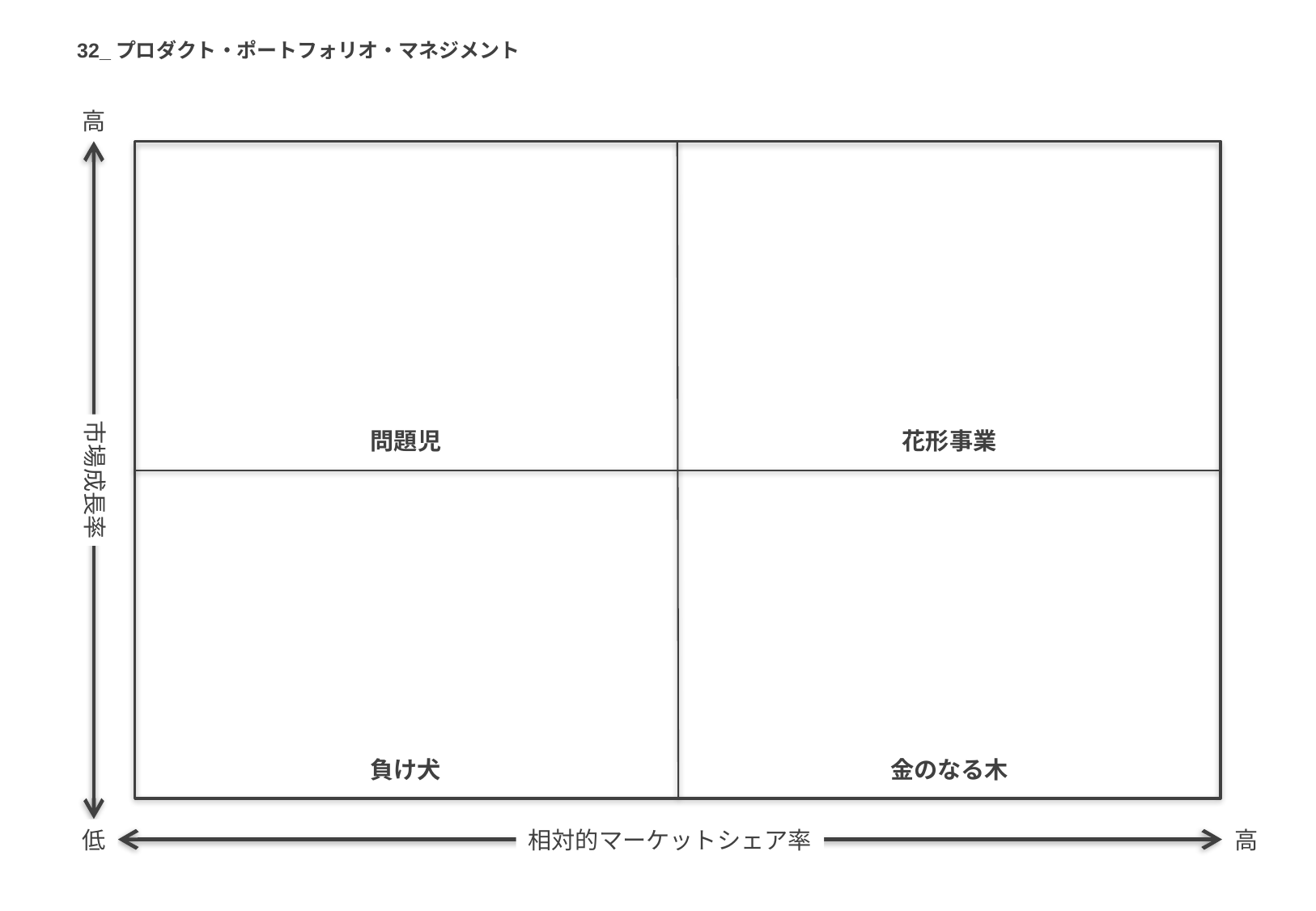

32_プロダクト・ポートフォリオ・マネジメント
高

市場成長率
問題児
花形事業
負け犬
金のなる木
低
相対的マーケットシェア率
高